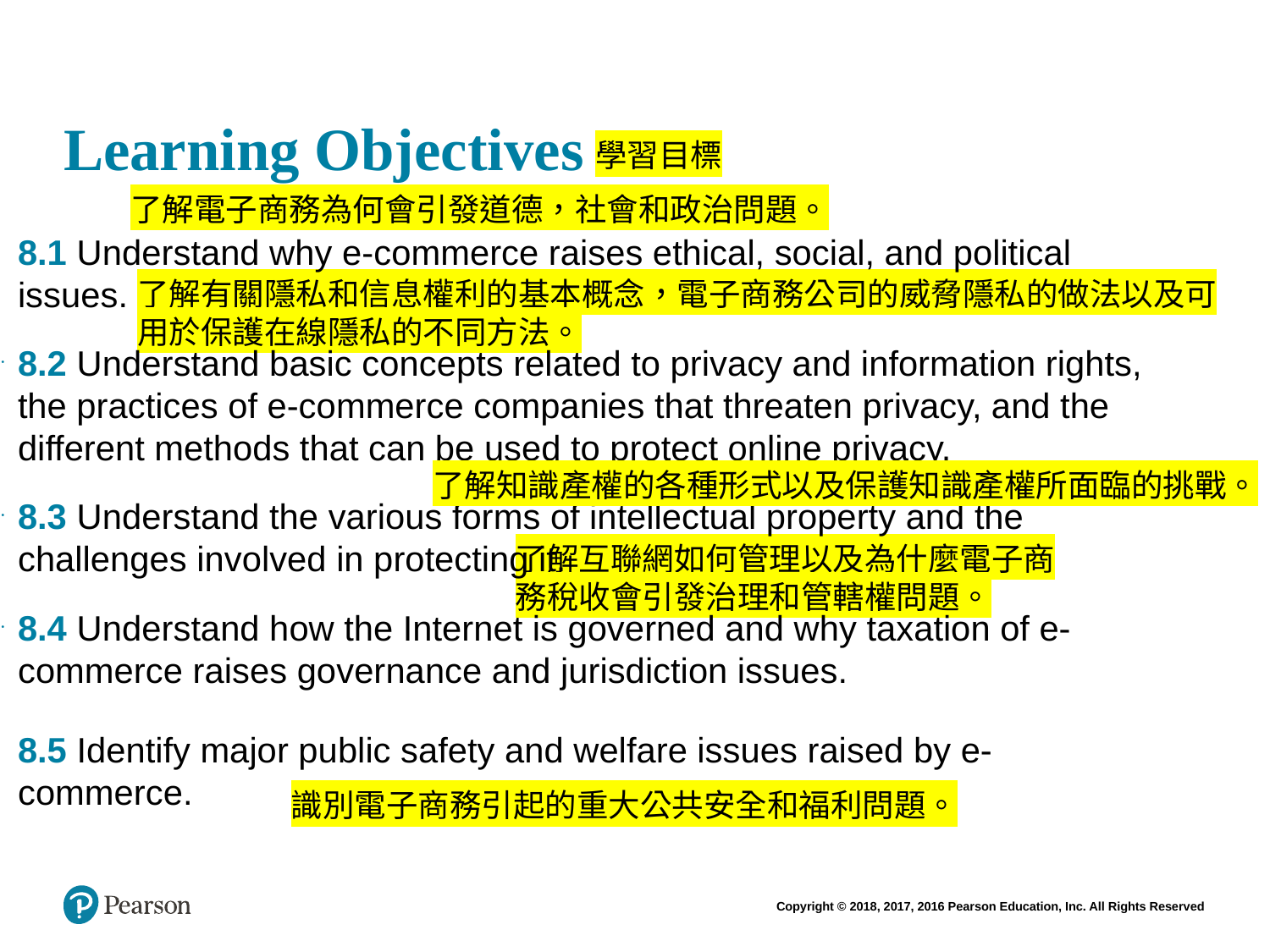

# Learning Objectives
學習目標
了解電子商務為何會引發道德，社會和政治問題。
8.1 Understand why e-commerce raises ethical, social, and political issues.
8.2 Understand basic concepts related to privacy and information rights, the practices of e-commerce companies that threaten privacy, and the different methods that can be used to protect online privacy.
8.3 Understand the various forms of intellectual property and the challenges involved in protecting it.
8.4 Understand how the Internet is governed and why taxation of e-commerce raises governance and jurisdiction issues.
8.5 Identify major public safety and welfare issues raised by e-commerce.
了解有關隱私和信息權利的基本概念，電子商務公司的威脅隱私的做法以及可用於保護在線隱私的不同方法。
了解知識產權的各種形式以及保護知識產權所面臨的挑戰。
了解互聯網如何管理以及為什麼電子商務稅收會引發治理和管轄權問題。
識別電子商務引起的重大公共安全和福利問題。